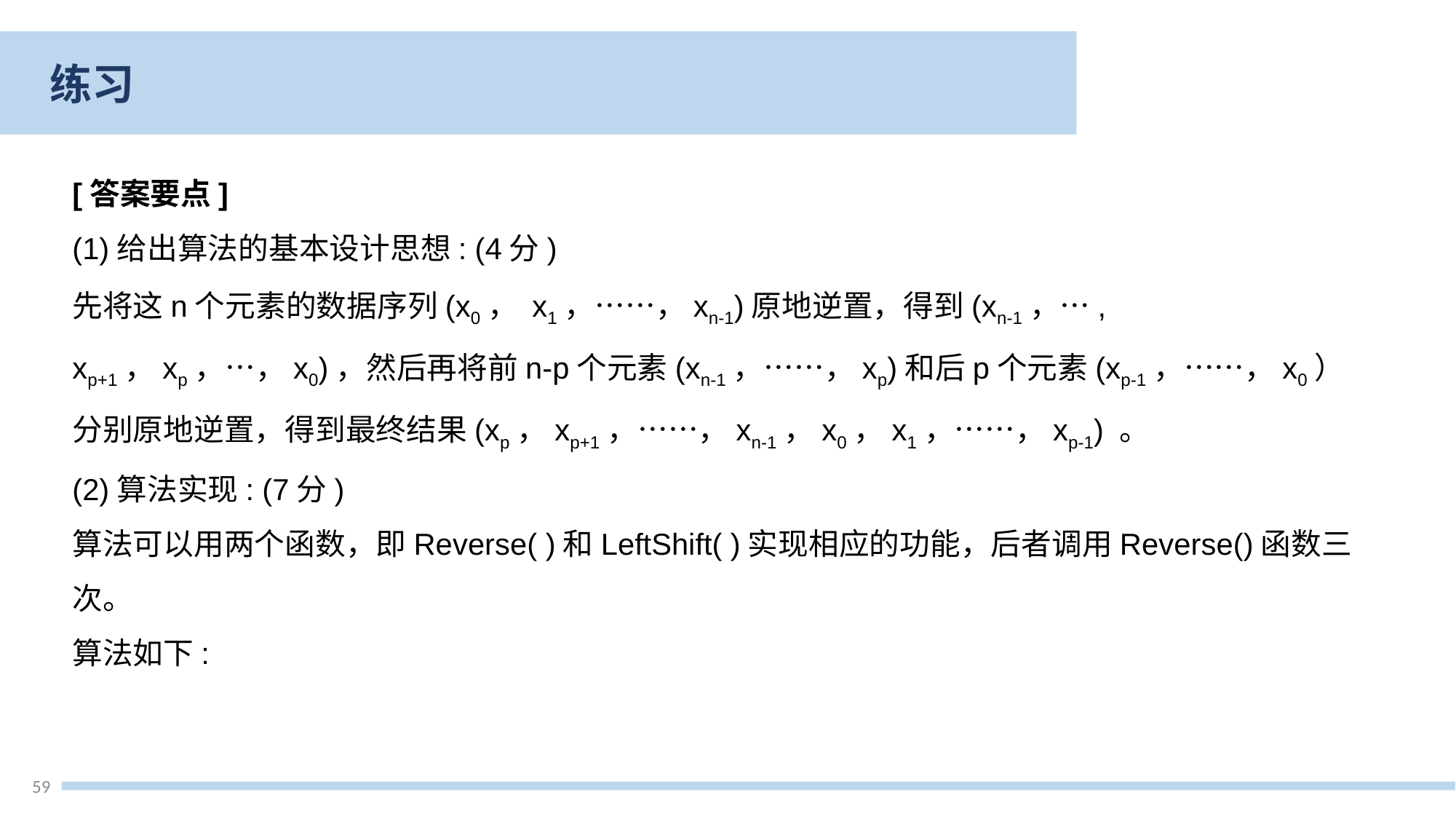

练习
[答案要点]
(1)给出算法的基本设计思想: (4分)
先将这n个元素的数据序列(x0， x1，……，xn-1)原地逆置，得到(xn-1，…,
xp+1，xp，…，x0)，然后再将前n-p个元素(xn-1，……，xp)和后p个元素(xp-1，……，x0）分别原地逆置，得到最终结果(xp，xp+1，……，xn-1，x0，x1，……，xp-1) 。
(2)算法实现: (7分)
算法可以用两个函数，即Reverse( )和LeftShift( )实现相应的功能，后者调用Reverse()函数三次。
算法如下:
59